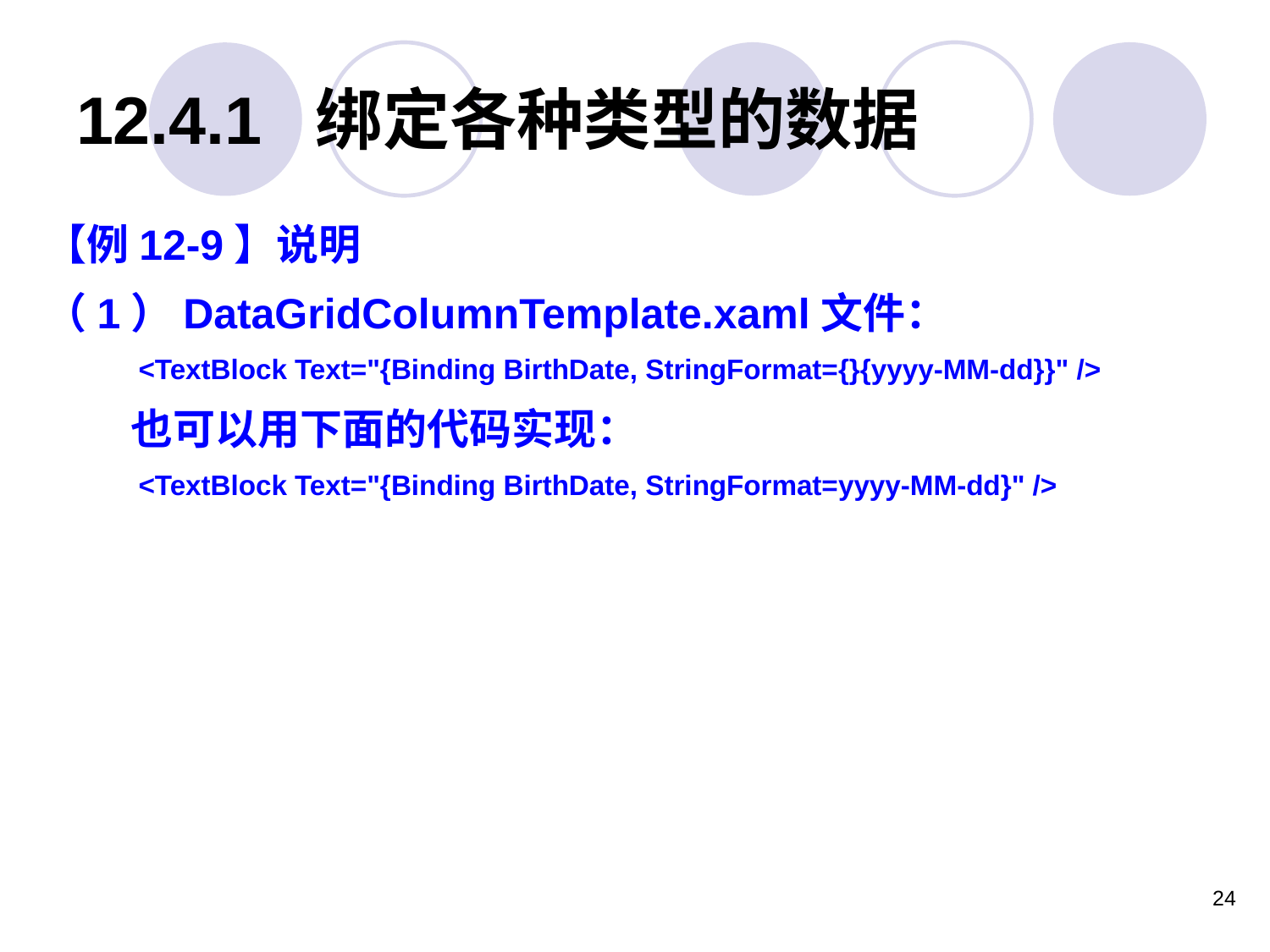

# 12.4.1  绑定各种类型的数据
【例12-9】说明
（1）DataGridColumnTemplate.xaml文件：
            <TextBlock Text="{Binding BirthDate, StringFormat={}{yyyy-MM-dd}}" />
        也可以用下面的代码实现：
            <TextBlock Text="{Binding BirthDate, StringFormat=yyyy-MM-dd}" />

24